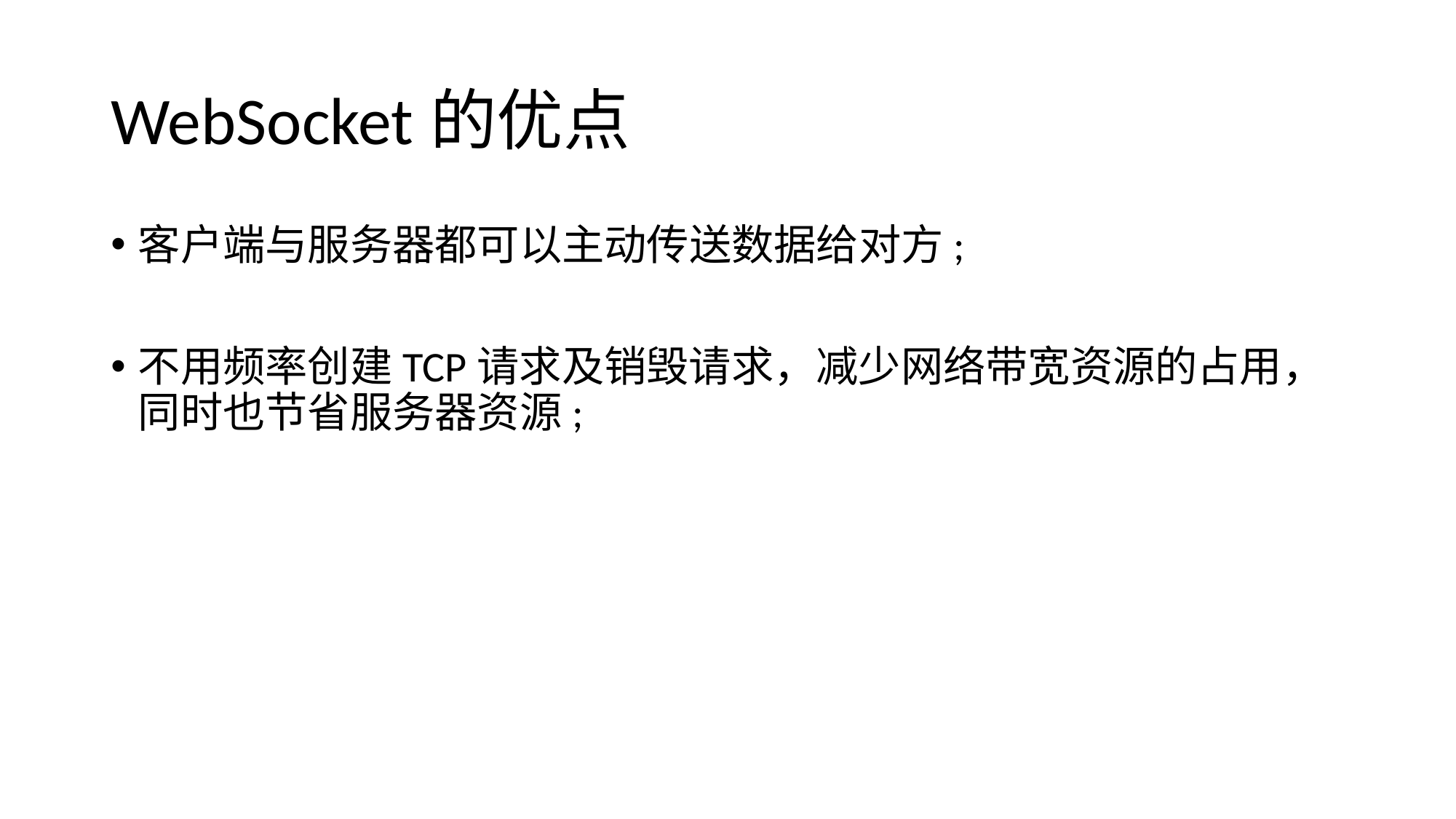

# WebSocket的优点
客户端与服务器都可以主动传送数据给对方;

不用频率创建TCP请求及销毁请求，减少网络带宽资源的占用，同时也节省服务器资源;